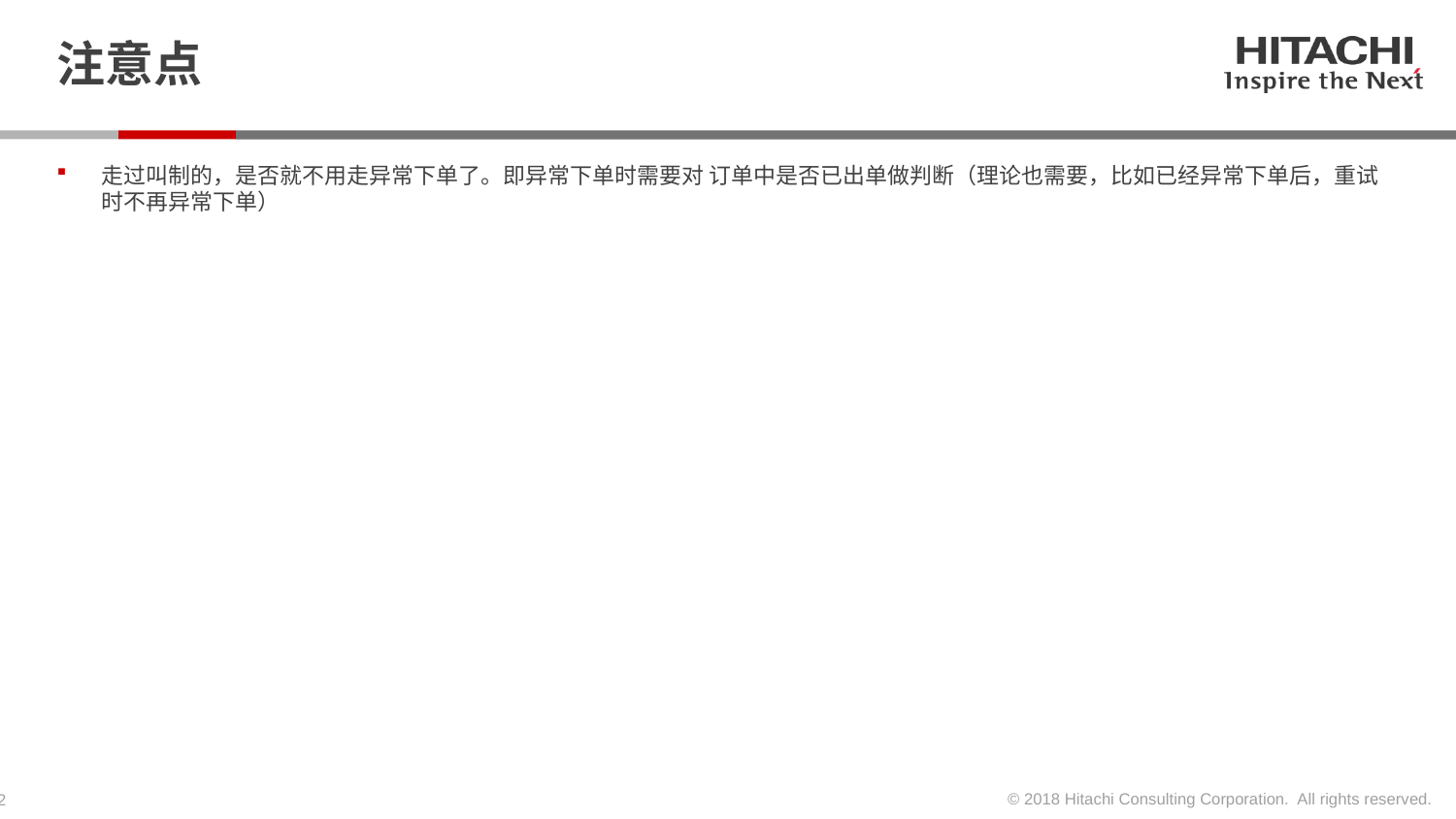

# 注意点
走过叫制的，是否就不用走异常下单了。即异常下单时需要对 订单中是否已出单做判断（理论也需要，比如已经异常下单后，重试时不再异常下单）